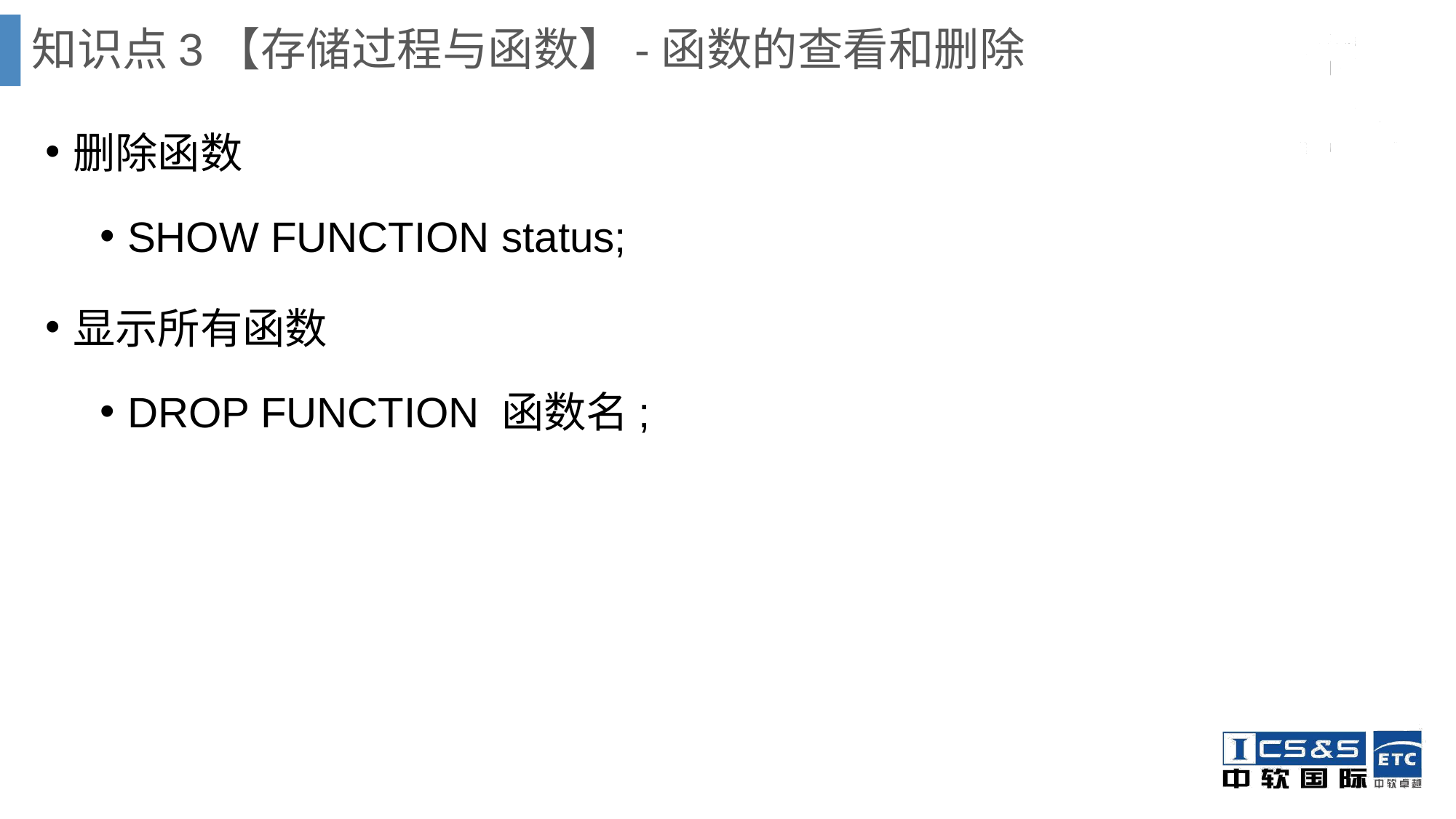

知识点3【存储过程与函数】-函数的查看和删除
删除函数
SHOW FUNCTION status;
显示所有函数
DROP FUNCTION 函数名;